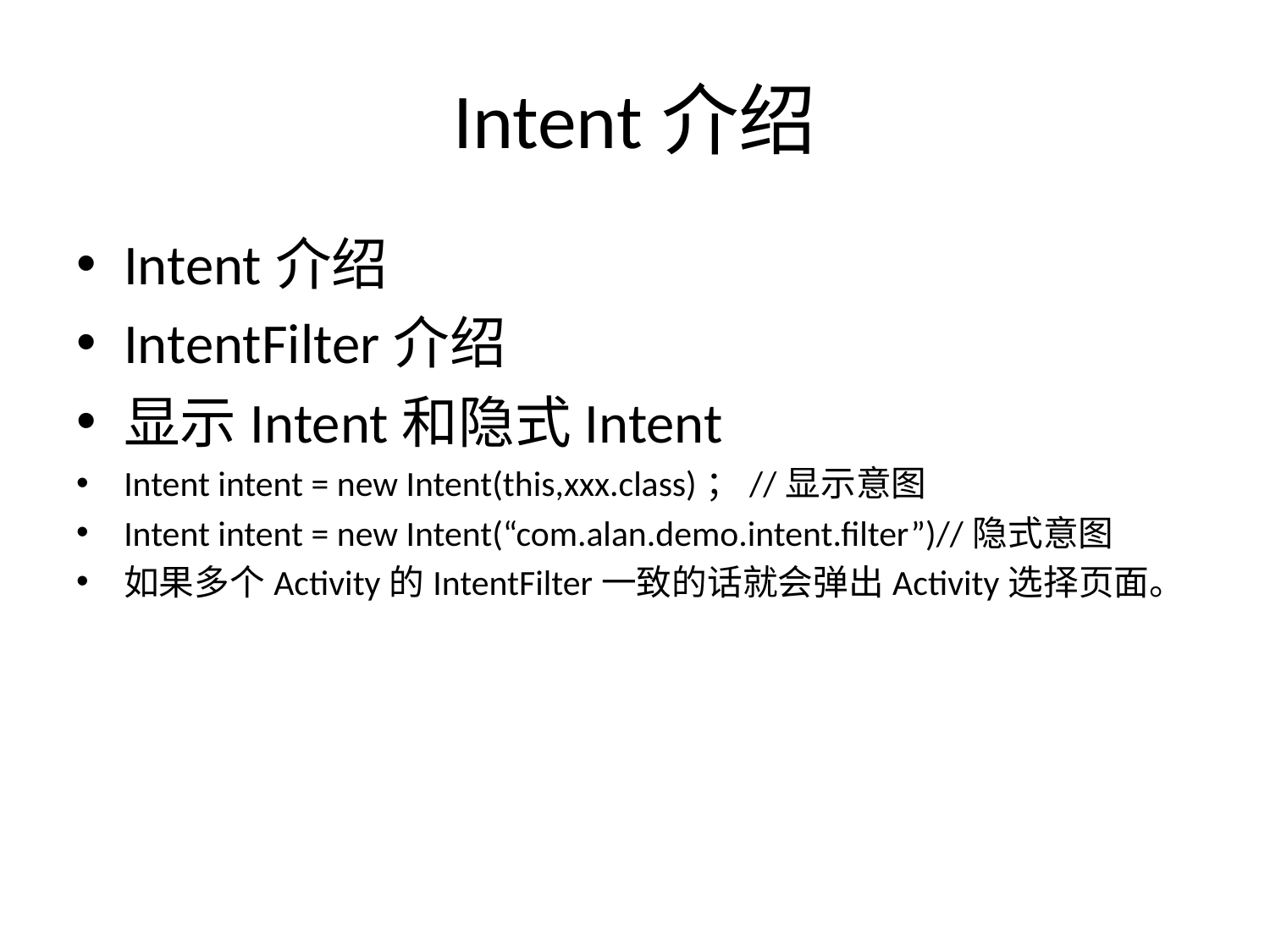

# Intent介绍
Intent介绍
IntentFilter介绍
显示Intent和隐式Intent
Intent intent = new Intent(this,xxx.class)；//显示意图
Intent intent = new Intent(“com.alan.demo.intent.filter”)//隐式意图
如果多个Activity的IntentFilter一致的话就会弹出Activity选择页面。